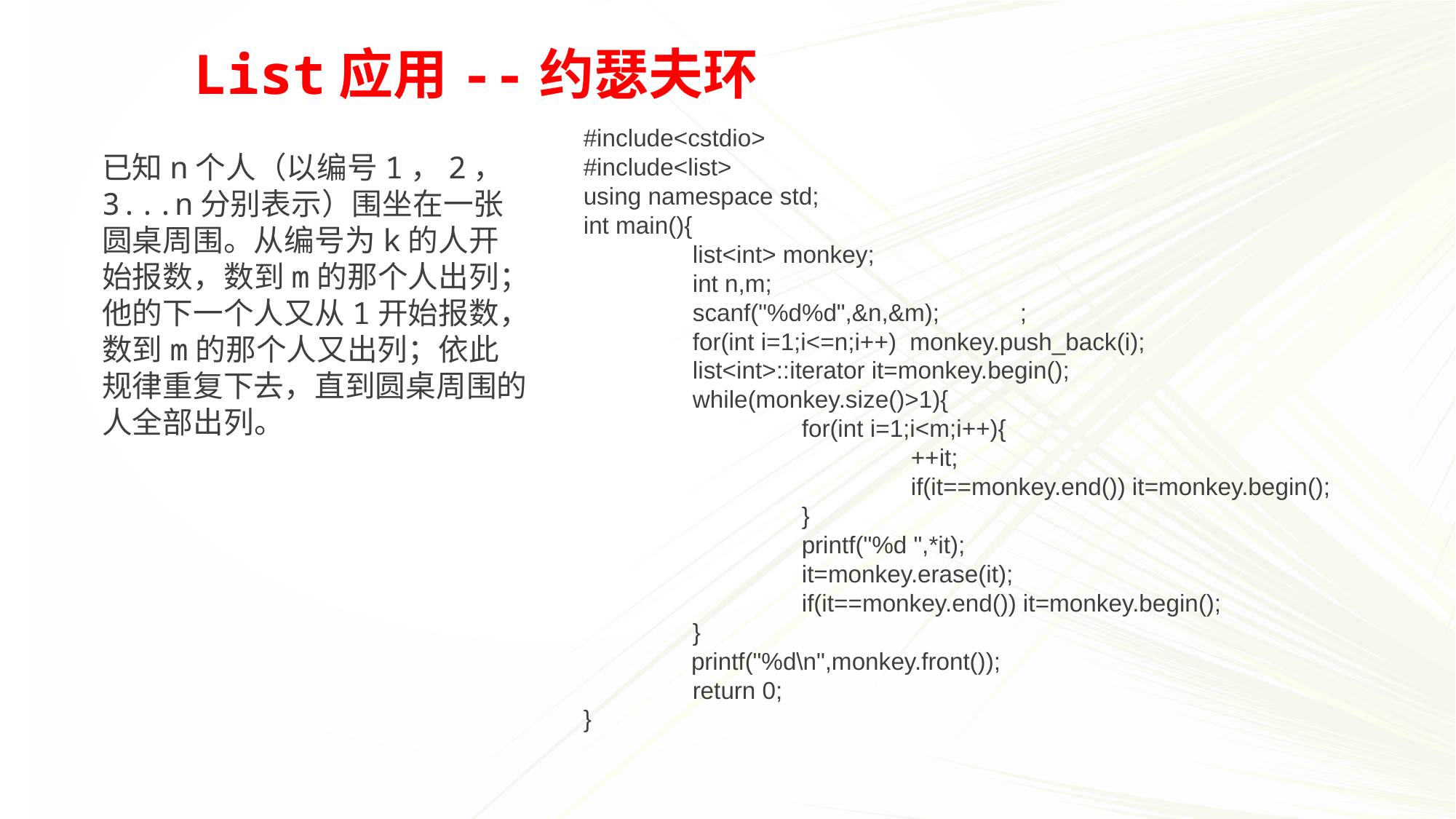

# List应用--约瑟夫环
#include<cstdio>
#include<list>
using namespace std;
int main(){
	list<int> monkey;
	int n,m;
	scanf("%d%d",&n,&m);	;
	for(int i=1;i<=n;i++)  monkey.push_back(i);
	list<int>::iterator it=monkey.begin();
	while(monkey.size()>1){
		for(int i=1;i<m;i++){
			++it;
			if(it==monkey.end()) it=monkey.begin();
		}
		printf("%d ",*it);
		it=monkey.erase(it);
		if(it==monkey.end()) it=monkey.begin();
	}
                printf("%d\n",monkey.front());
	return 0;
}
已知n个人（以编号1，2，3...n分别表示）围坐在一张圆桌周围。从编号为k的人开始报数，数到m的那个人出列；他的下一个人又从1开始报数，数到m的那个人又出列；依此规律重复下去，直到圆桌周围的人全部出列。